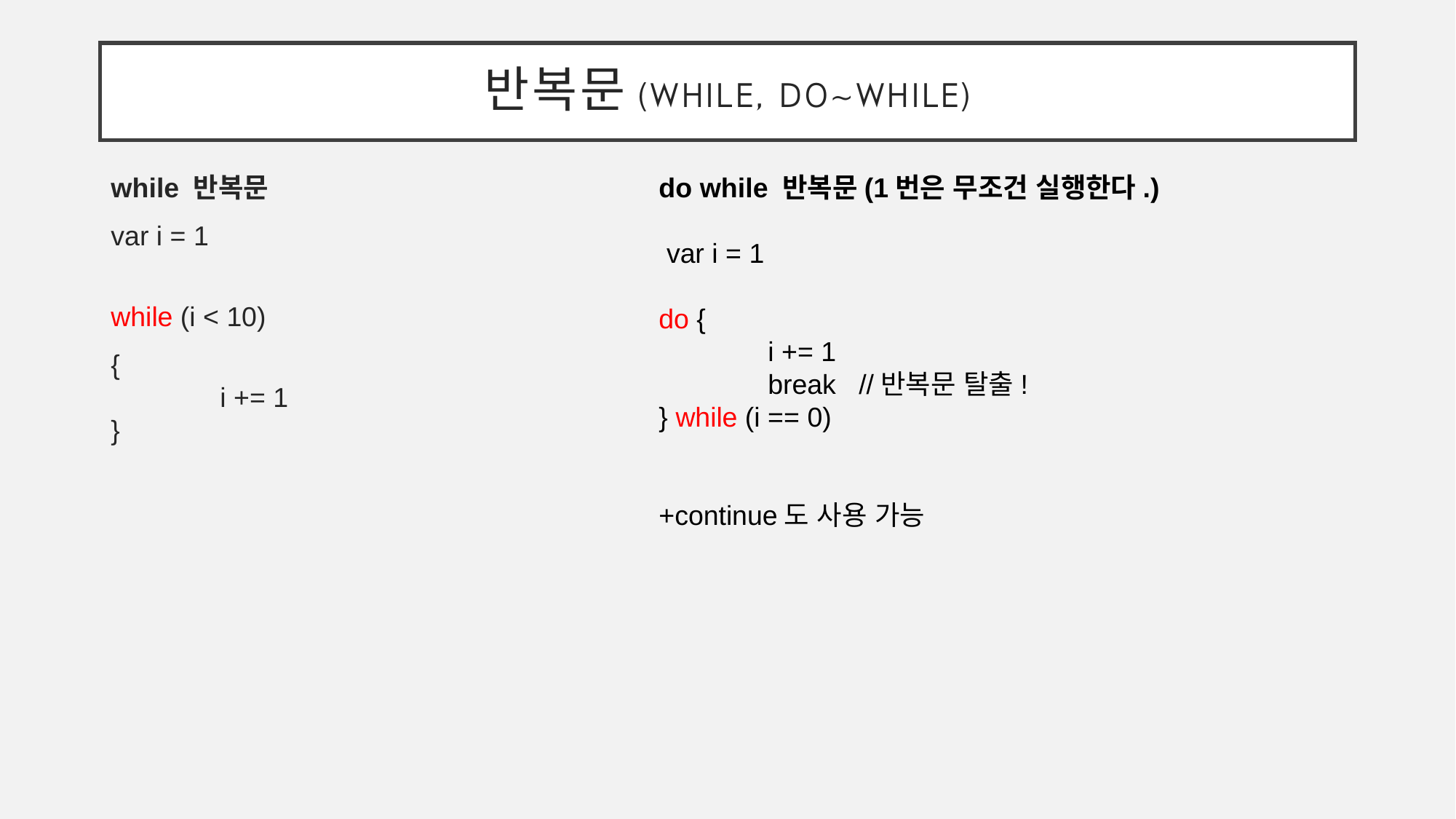

# 반복문(while, do~while)
while 반복문
var i = 1
while (i < 10)
{
	i += 1
}
do while 반복문(1번은 무조건 실행한다.)

 var i = 1
do {
	i += 1
	break   //반복문 탈출!
} while (i == 0)

+continue도 사용 가능